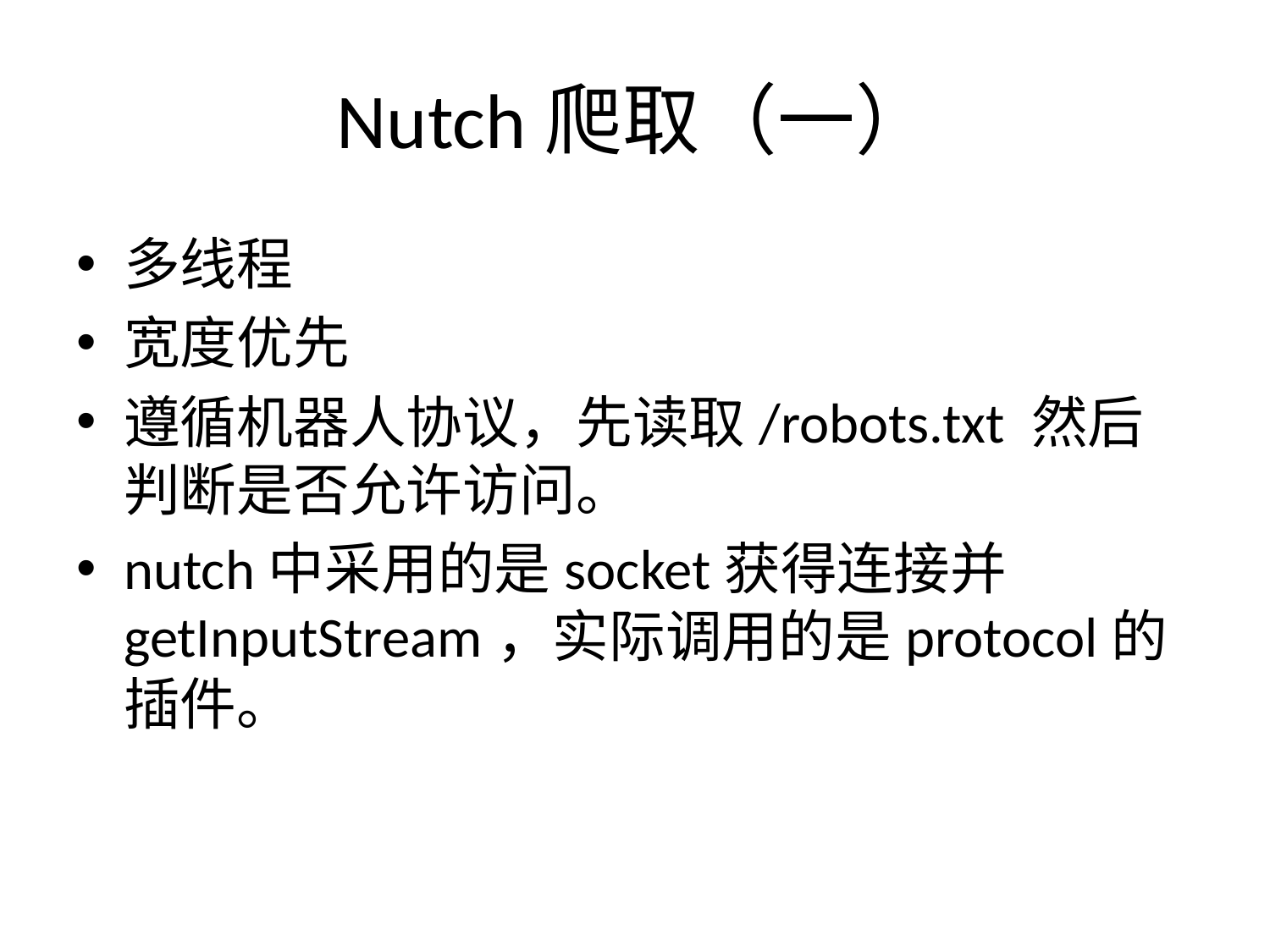

# Nutch爬取（一）
多线程
宽度优先
遵循机器人协议，先读取/robots.txt 然后判断是否允许访问。
nutch中采用的是socket获得连接并getInputStream，实际调用的是protocol的插件。